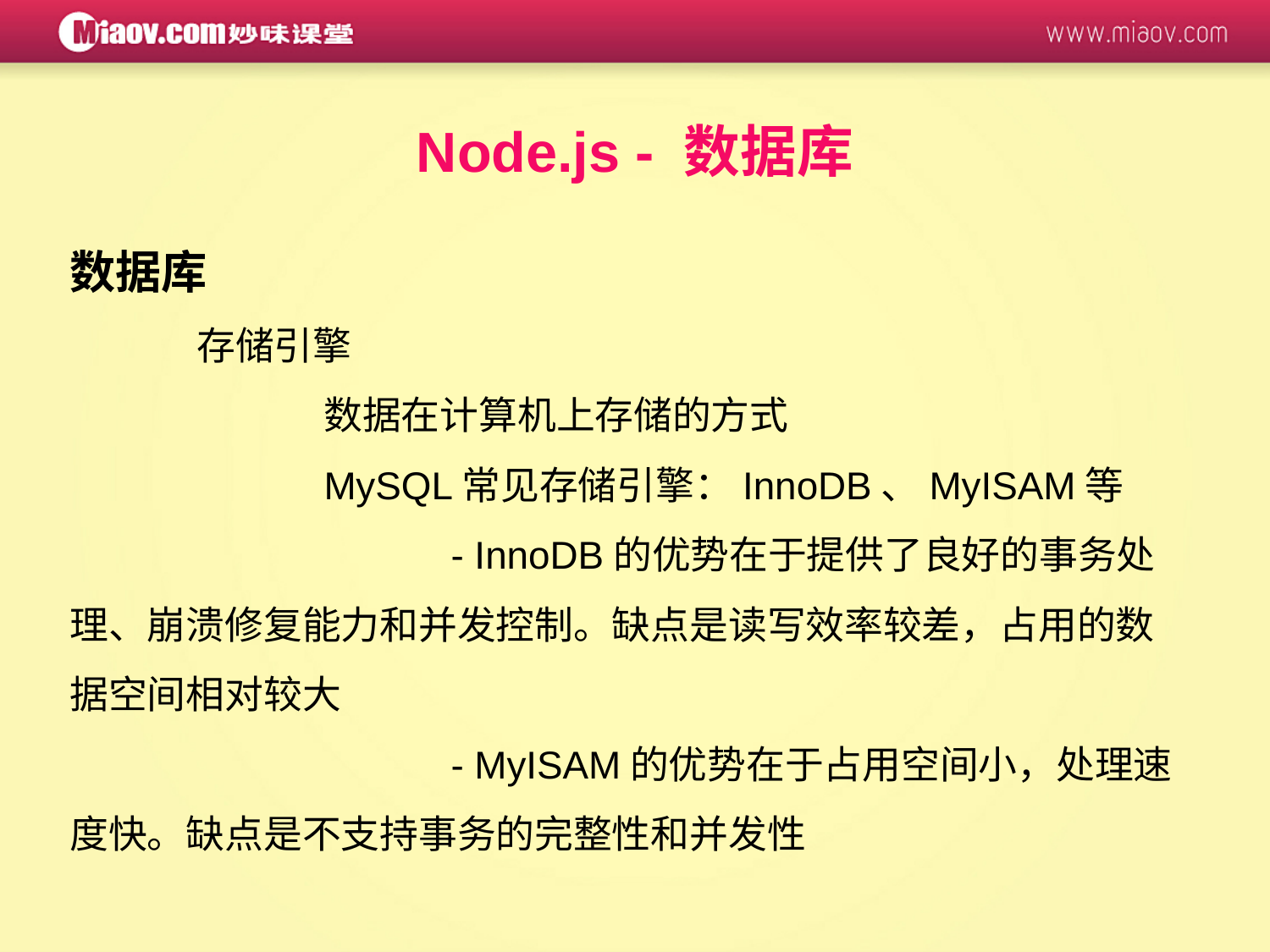

Node.js - 数据库
数据库
	存储引擎
		数据在计算机上存储的方式
		MySQL常见存储引擎：InnoDB、MyISAM等
			- InnoDB的优势在于提供了良好的事务处理、崩溃修复能力和并发控制。缺点是读写效率较差，占用的数据空间相对较大
			- MyISAM的优势在于占用空间小，处理速度快。缺点是不支持事务的完整性和并发性